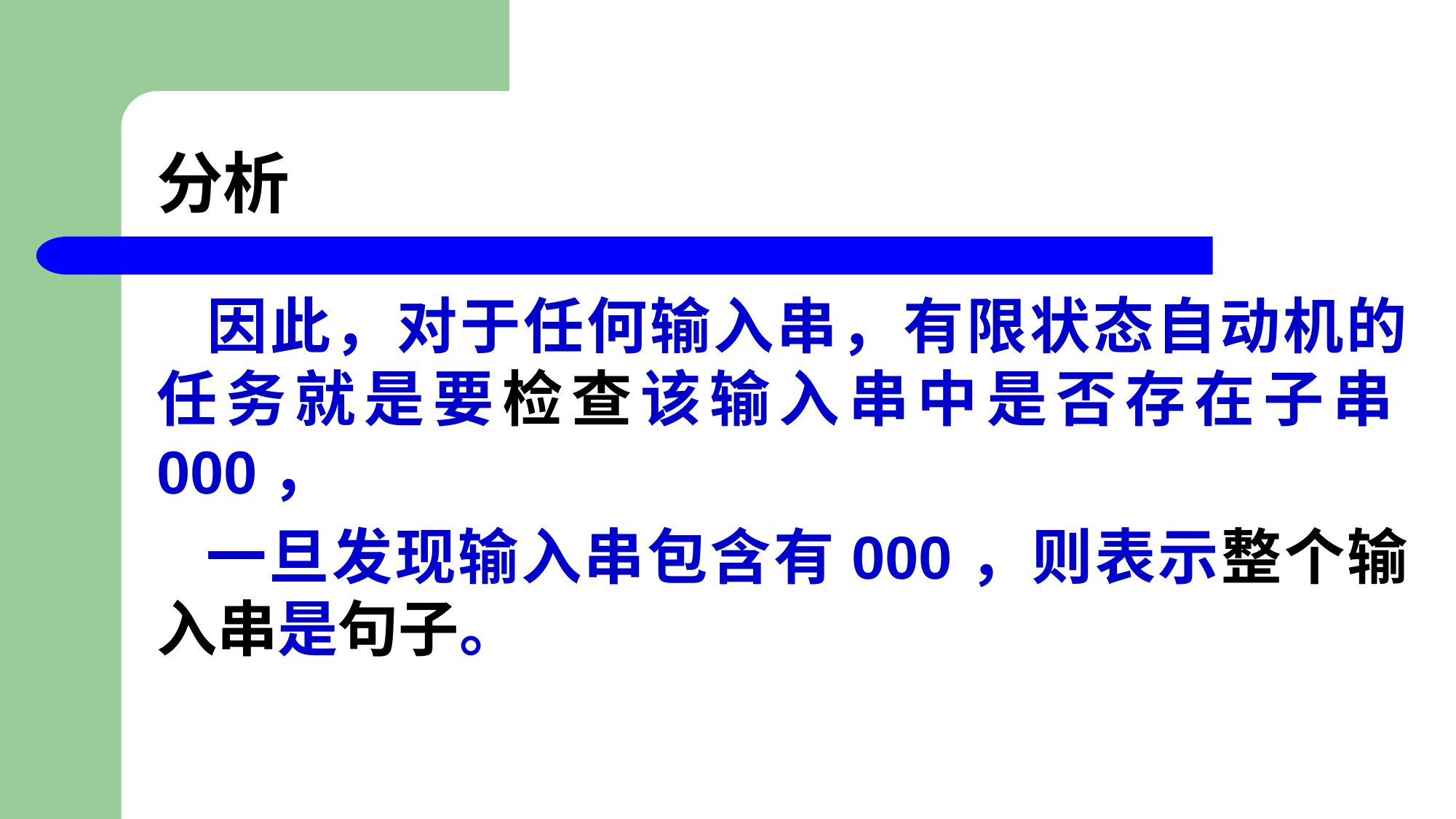

# 分析
  因此，对于任何输入串，有限状态自动机的任务就是要检查该输入串中是否存在子串000，
  一旦发现输入串包含有000，则表示整个输入串是句子。